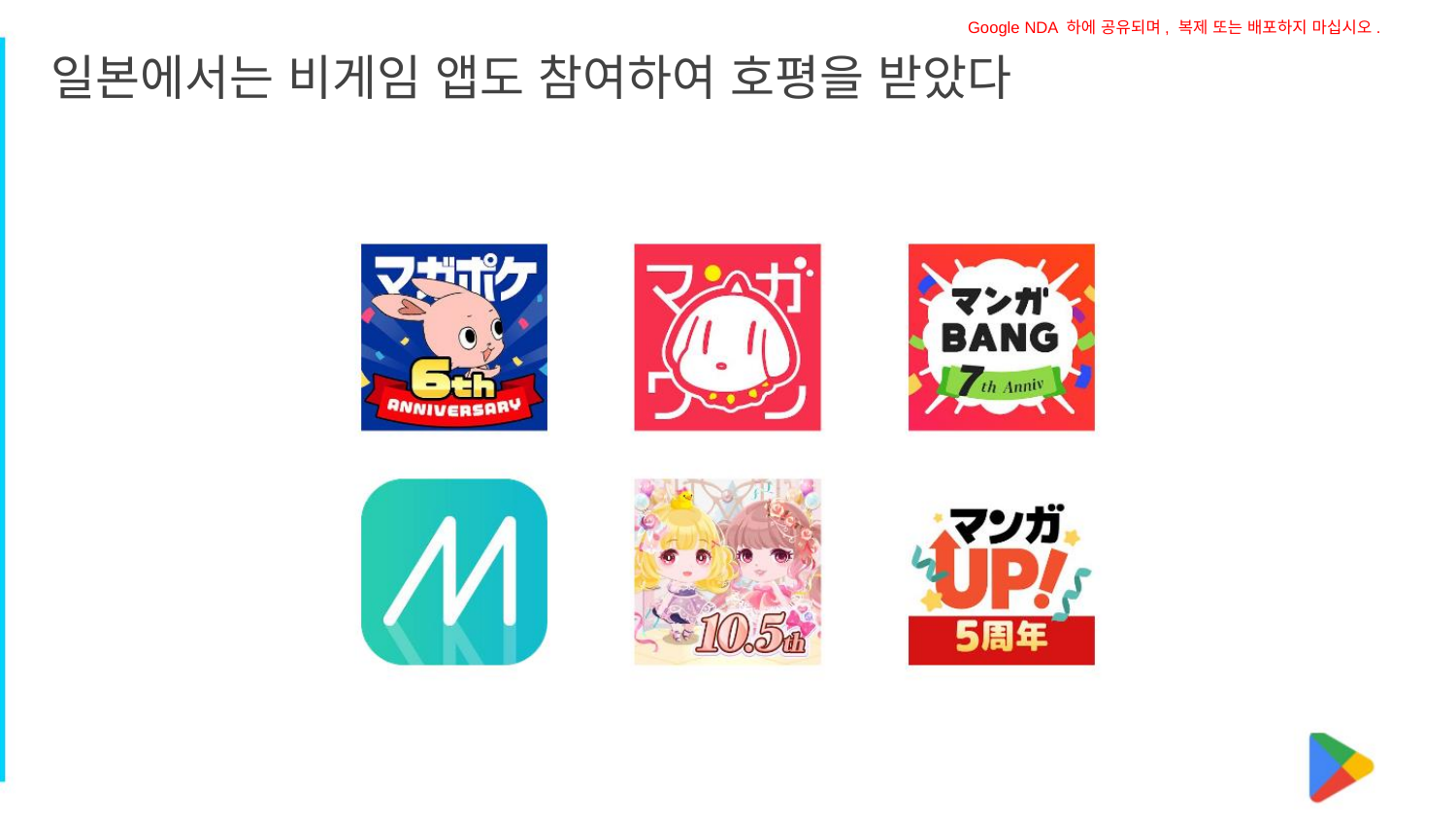

Google NDA 하에 공유되며, 복제 또는 배포하지 마십시오.
일본에서는 비게임 앱도 참여하여 호평을 받았다